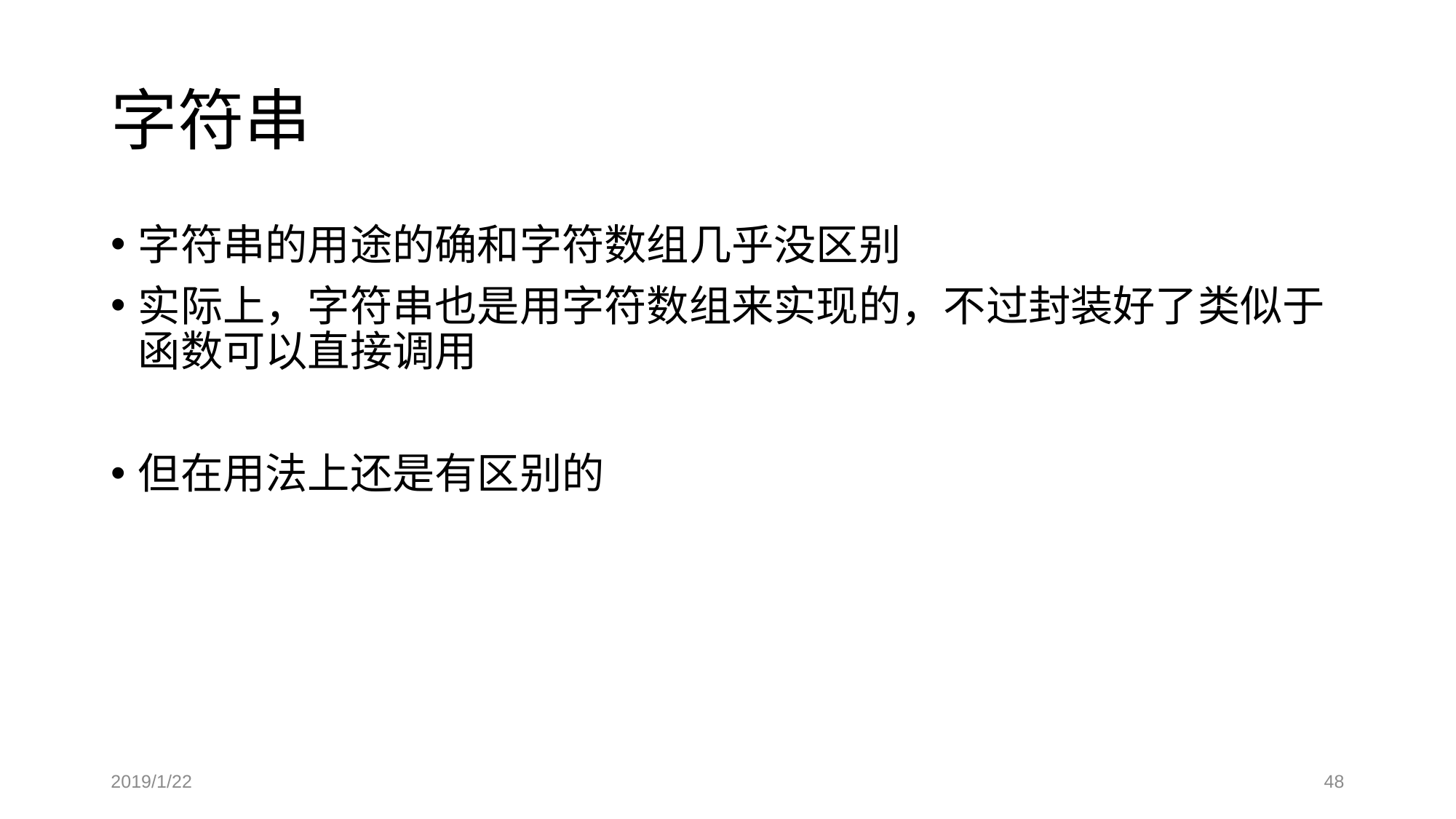

# 字符串
字符串的用途的确和字符数组几乎没区别
实际上，字符串也是用字符数组来实现的，不过封装好了类似于函数可以直接调用

但在用法上还是有区别的
2019/1/22
48